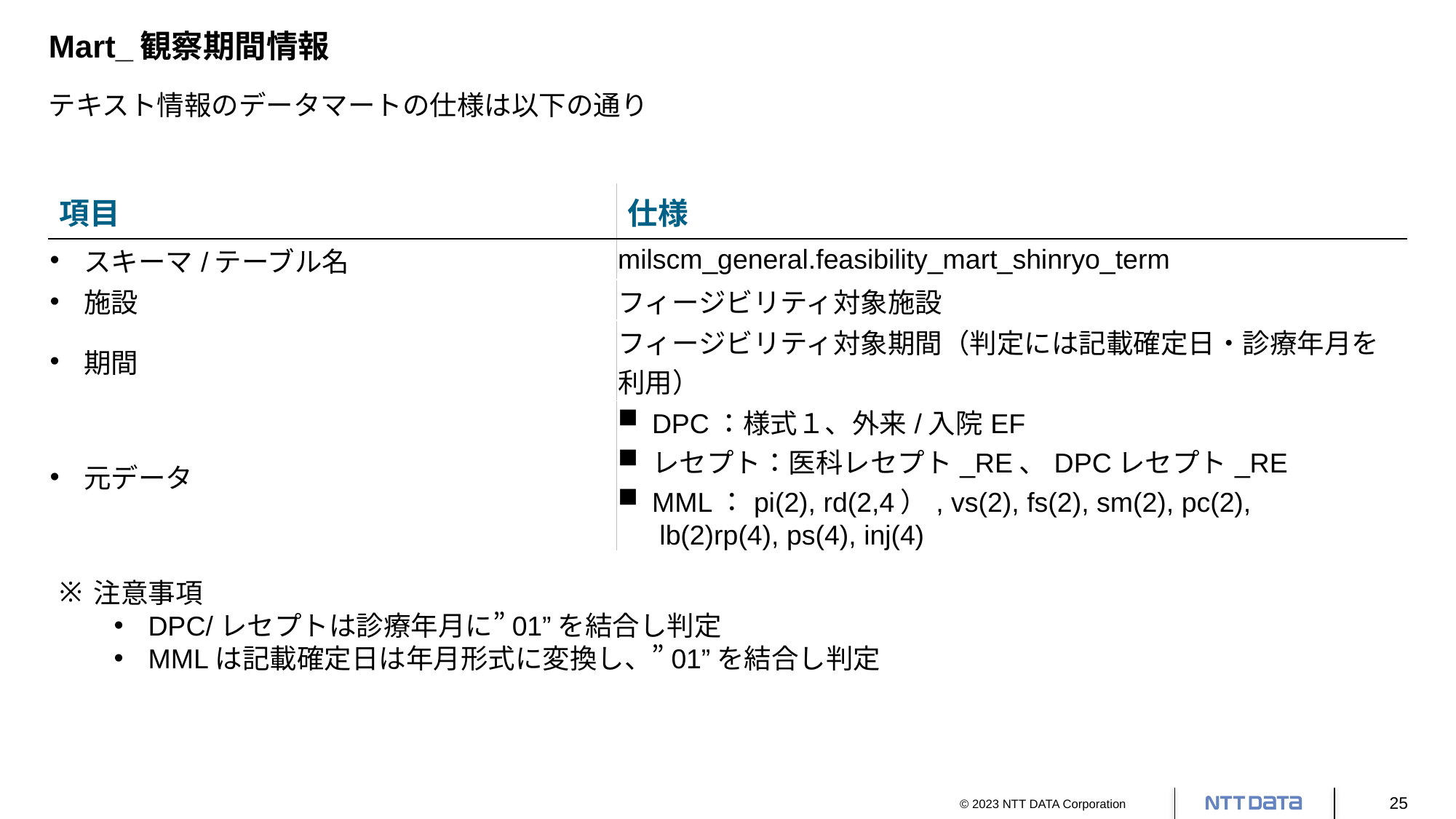

# Mart_観察期間情報
テキスト情報のデータマートの仕様は以下の通り
| 項目 | 仕様 |
| --- | --- |
| スキーマ/テーブル名 | milscm\_general.feasibility\_mart\_shinryo\_term |
| 施設 | フィージビリティ対象施設 |
| 期間 | フィージビリティ対象期間（判定には記載確定日・診療年月を利用） |
| 元データ | DPC：様式１、外来/入院EF レセプト：医科レセプト\_RE、DPCレセプト\_RE MML：pi(2), rd(2,4）, vs(2), fs(2), sm(2), pc(2), lb(2)rp(4), ps(4), inj(4) |
注意事項
DPC/レセプトは診療年月に”01”を結合し判定
MMLは記載確定日は年月形式に変換し、”01”を結合し判定